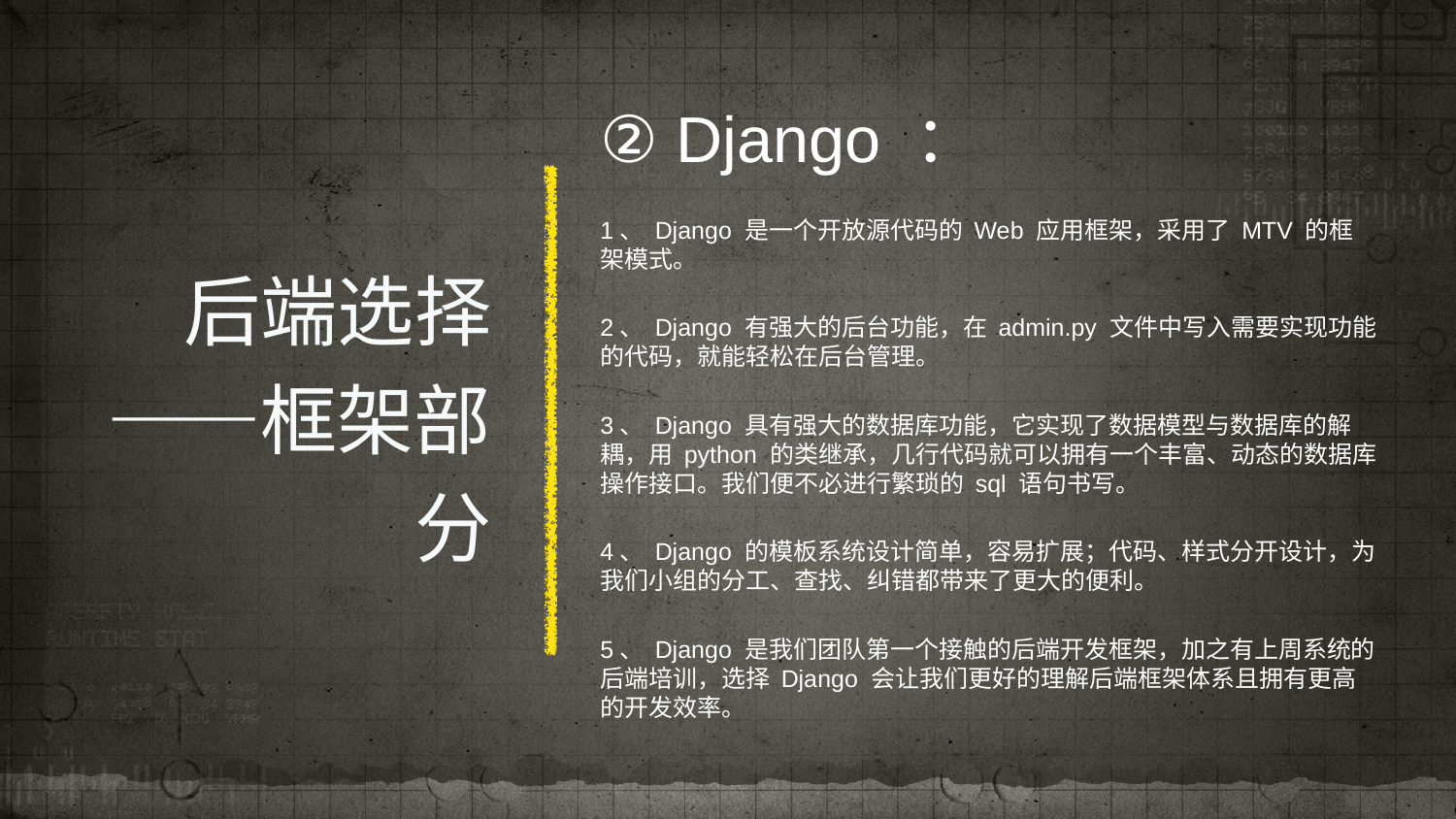

# 后端选择——框架部分
② Django ：
1、 Django 是一个开放源代码的 Web 应用框架，采用了 MTV 的框架模式。
2、 Django 有强大的后台功能，在 admin.py 文件中写入需要实现功能的代码，就能轻松在后台管理。
3、 Django 具有强大的数据库功能，它实现了数据模型与数据库的解耦，用 python 的类继承，几行代码就可以拥有一个丰富、动态的数据库操作接口。我们便不必进行繁琐的 sql 语句书写。
4、 Django 的模板系统设计简单，容易扩展；代码、样式分开设计，为我们小组的分工、查找、纠错都带来了更大的便利。
5、 Django 是我们团队第一个接触的后端开发框架，加之有上周系统的后端培训，选择 Django 会让我们更好的理解后端框架体系且拥有更高的开发效率。